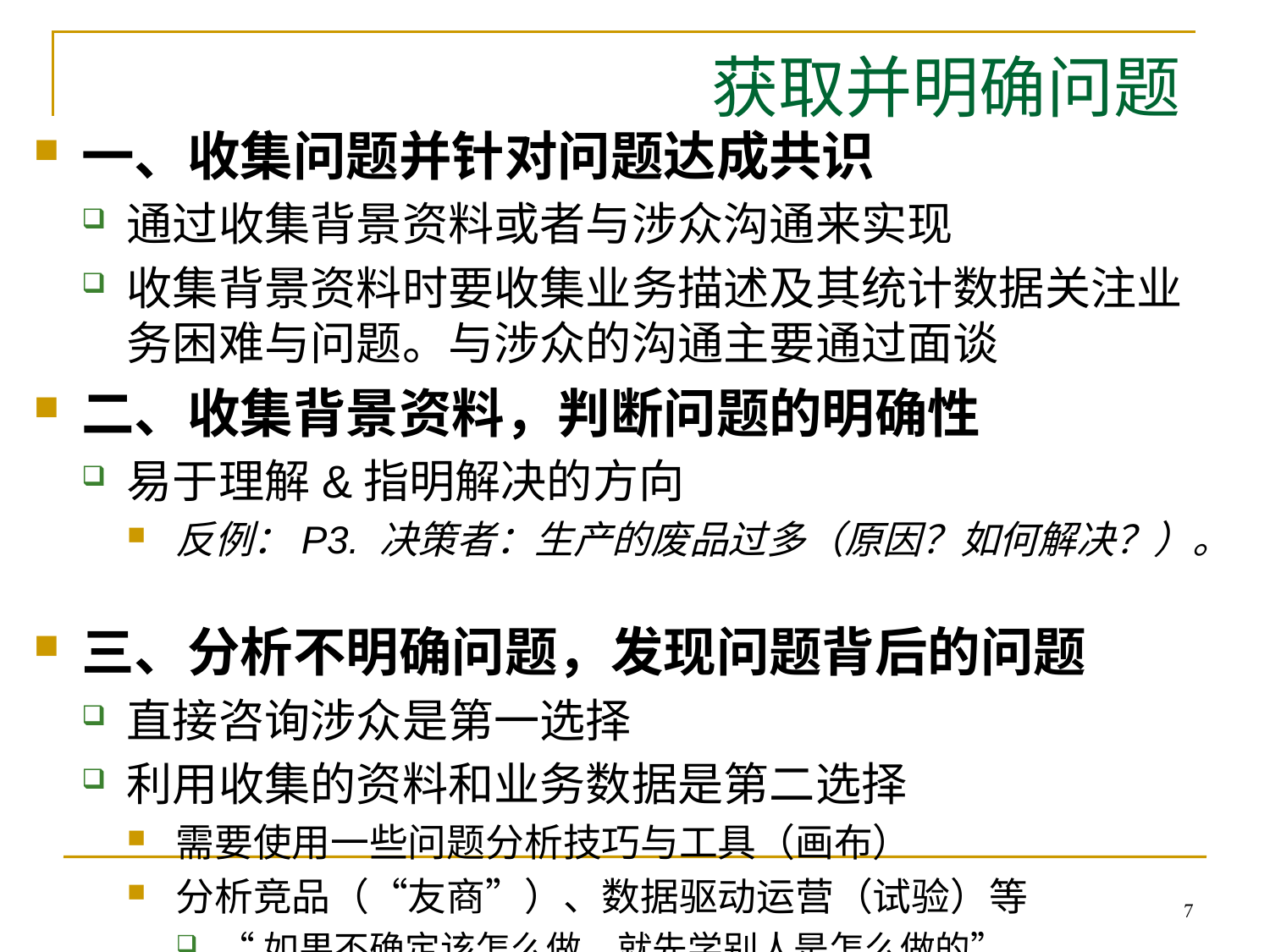

# 获取并明确问题
一、收集问题并针对问题达成共识
通过收集背景资料或者与涉众沟通来实现
收集背景资料时要收集业务描述及其统计数据关注业务困难与问题。与涉众的沟通主要通过面谈
二、收集背景资料，判断问题的明确性
易于理解&指明解决的方向
反例：P3. 决策者：生产的废品过多（原因？如何解决？）。
三、分析不明确问题，发现问题背后的问题
直接咨询涉众是第一选择
利用收集的资料和业务数据是第二选择
需要使用一些问题分析技巧与工具（画布）
分析竞品（“友商”）、数据驱动运营（试验）等
“如果不确定该怎么做，就先学别人是怎么做的”
7